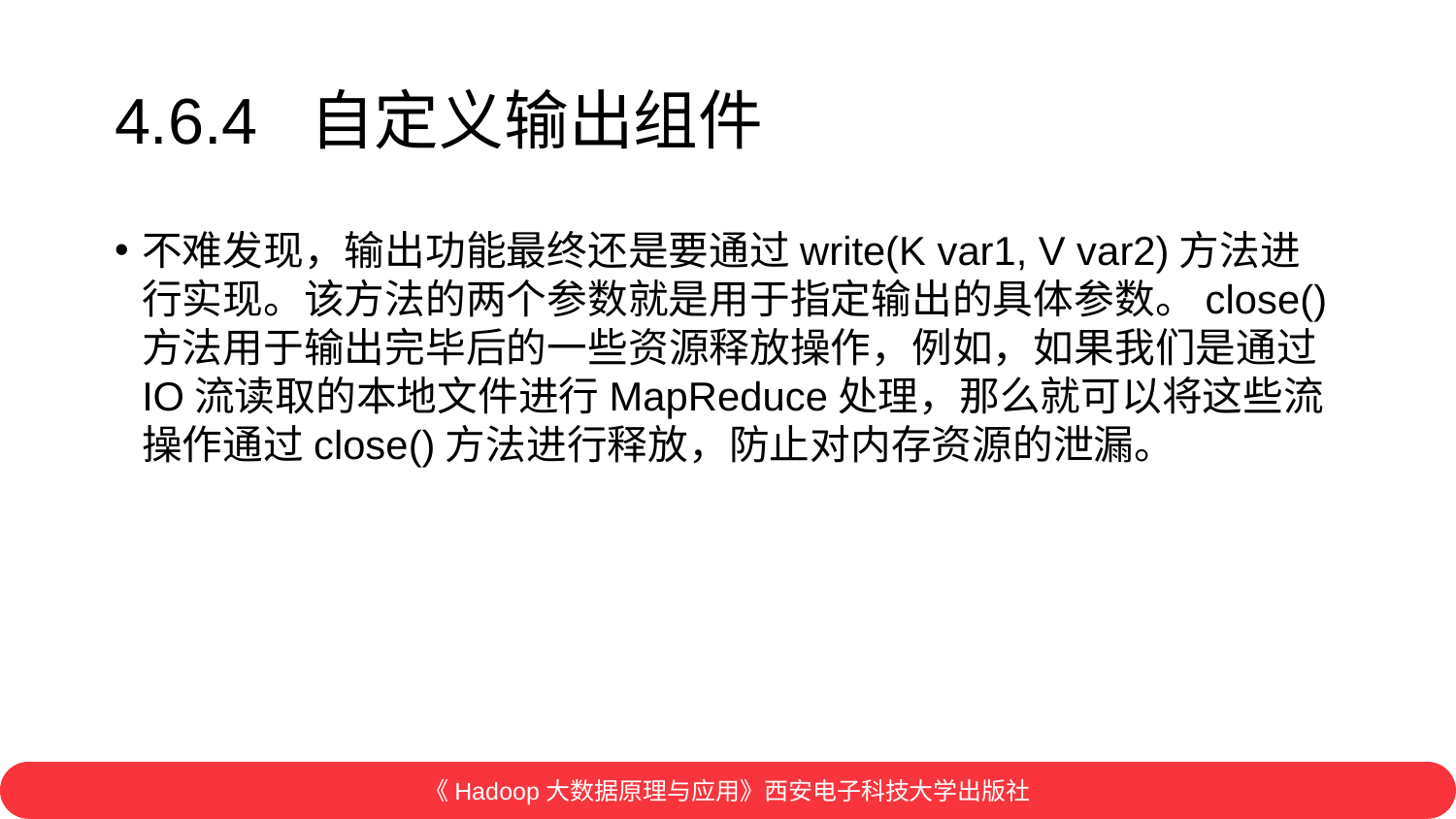

# 4.6.4  自定义输出组件
不难发现，输出功能最终还是要通过write(K var1, V var2)方法进行实现。该方法的两个参数就是用于指定输出的具体参数。close()方法用于输出完毕后的一些资源释放操作，例如，如果我们是通过IO流读取的本地文件进行MapReduce处理，那么就可以将这些流操作通过close()方法进行释放，防止对内存资源的泄漏。